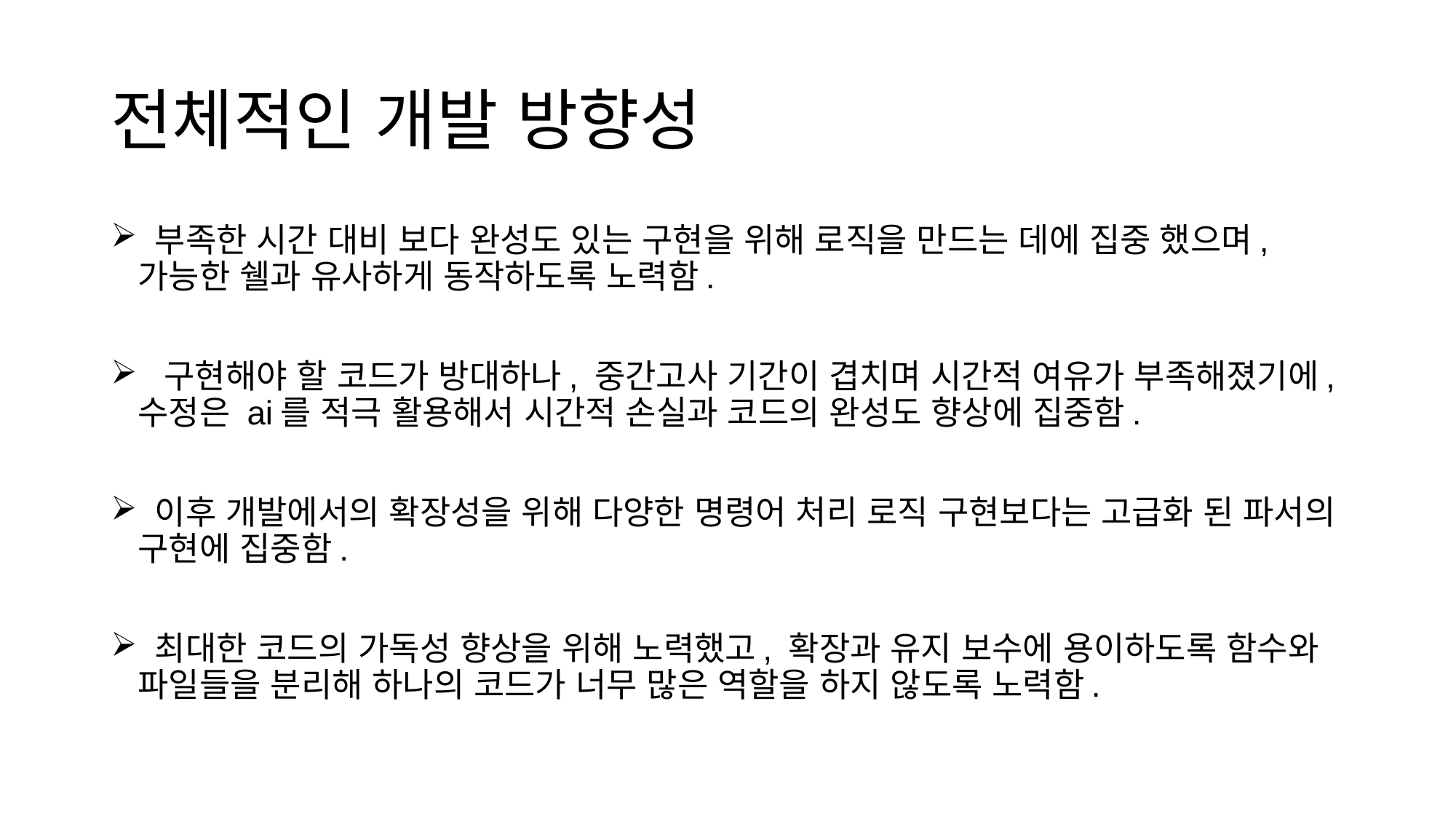

# 전체적인 개발 방향성
 부족한 시간 대비 보다 완성도 있는 구현을 위해 로직을 만드는 데에 집중 했으며, 가능한 쉘과 유사하게 동작하도록 노력함.

  구현해야 할 코드가 방대하나, 중간고사 기간이 겹치며 시간적 여유가 부족해졌기에, 수정은 ai를 적극 활용해서 시간적 손실과 코드의 완성도 향상에 집중함.

 이후 개발에서의 확장성을 위해 다양한 명령어 처리 로직 구현보다는 고급화 된 파서의 구현에 집중함.

 최대한 코드의 가독성 향상을 위해 노력했고, 확장과 유지 보수에 용이하도록 함수와 파일들을 분리해 하나의 코드가 너무 많은 역할을 하지 않도록 노력함.